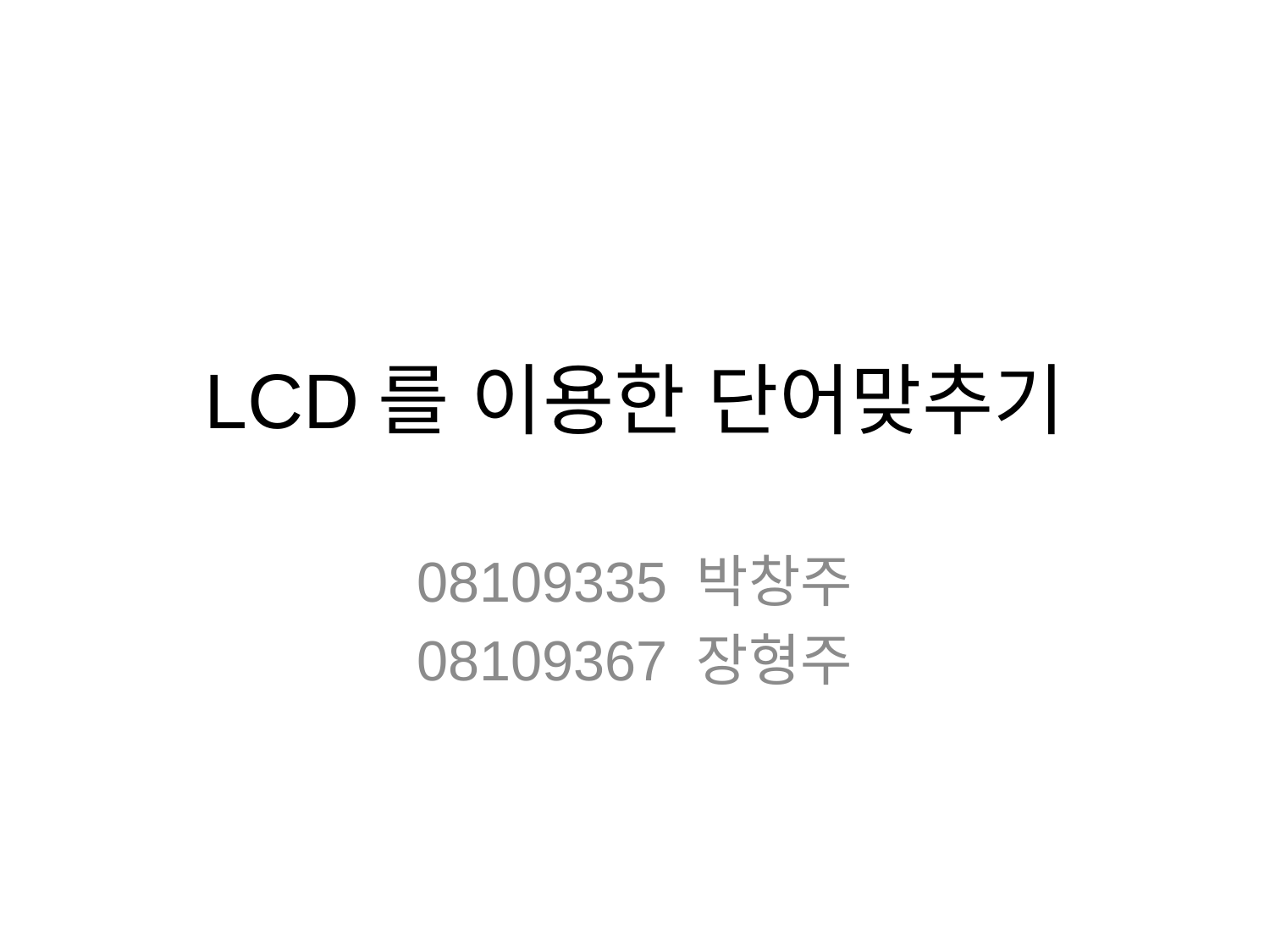

# LCD를 이용한 단어맞추기
08109335 박창주
08109367 장형주